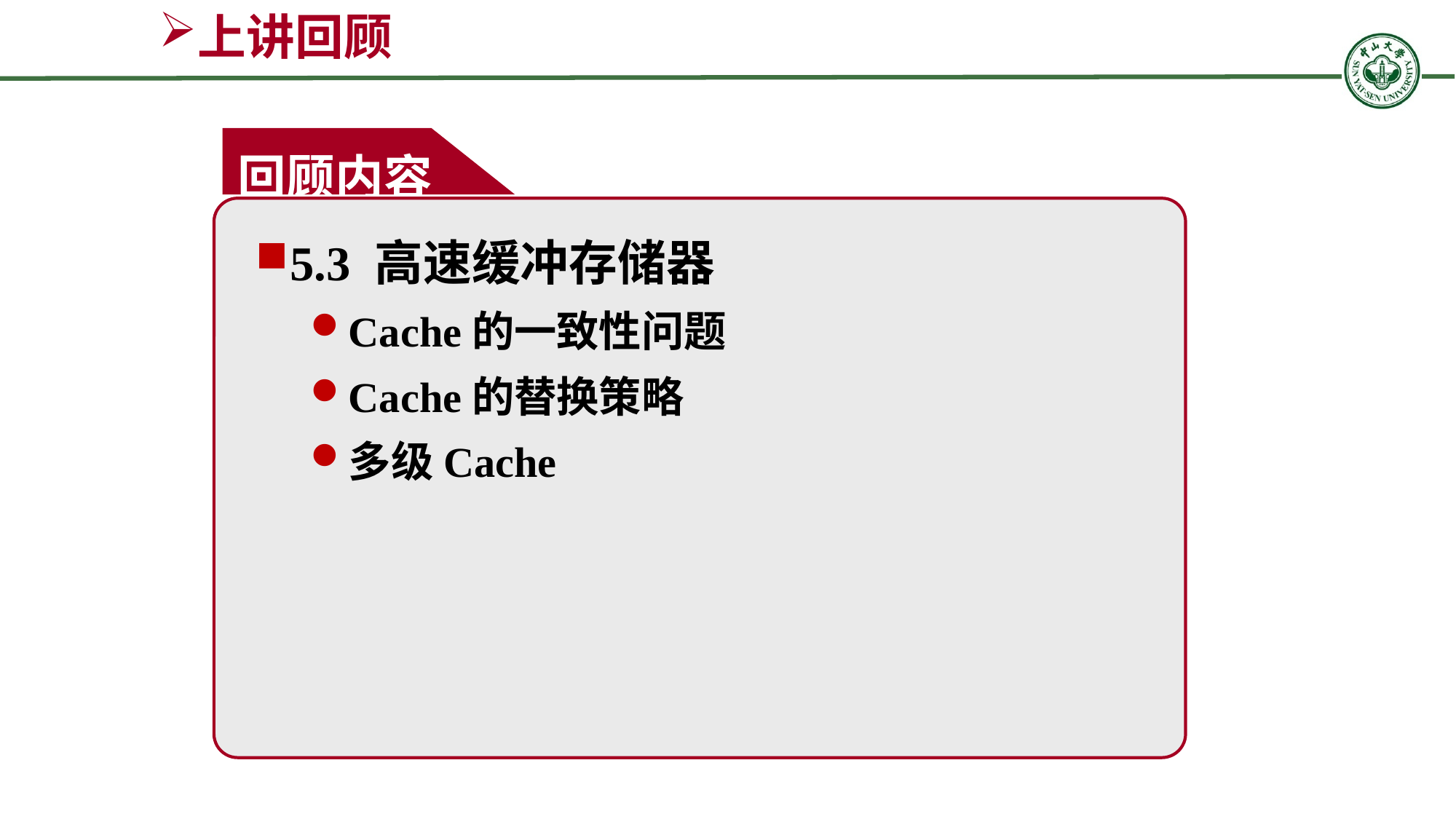

上讲回顾
回顾内容

5.3 高速缓冲存储器
Cache的一致性问题
Cache的替换策略
多级Cache